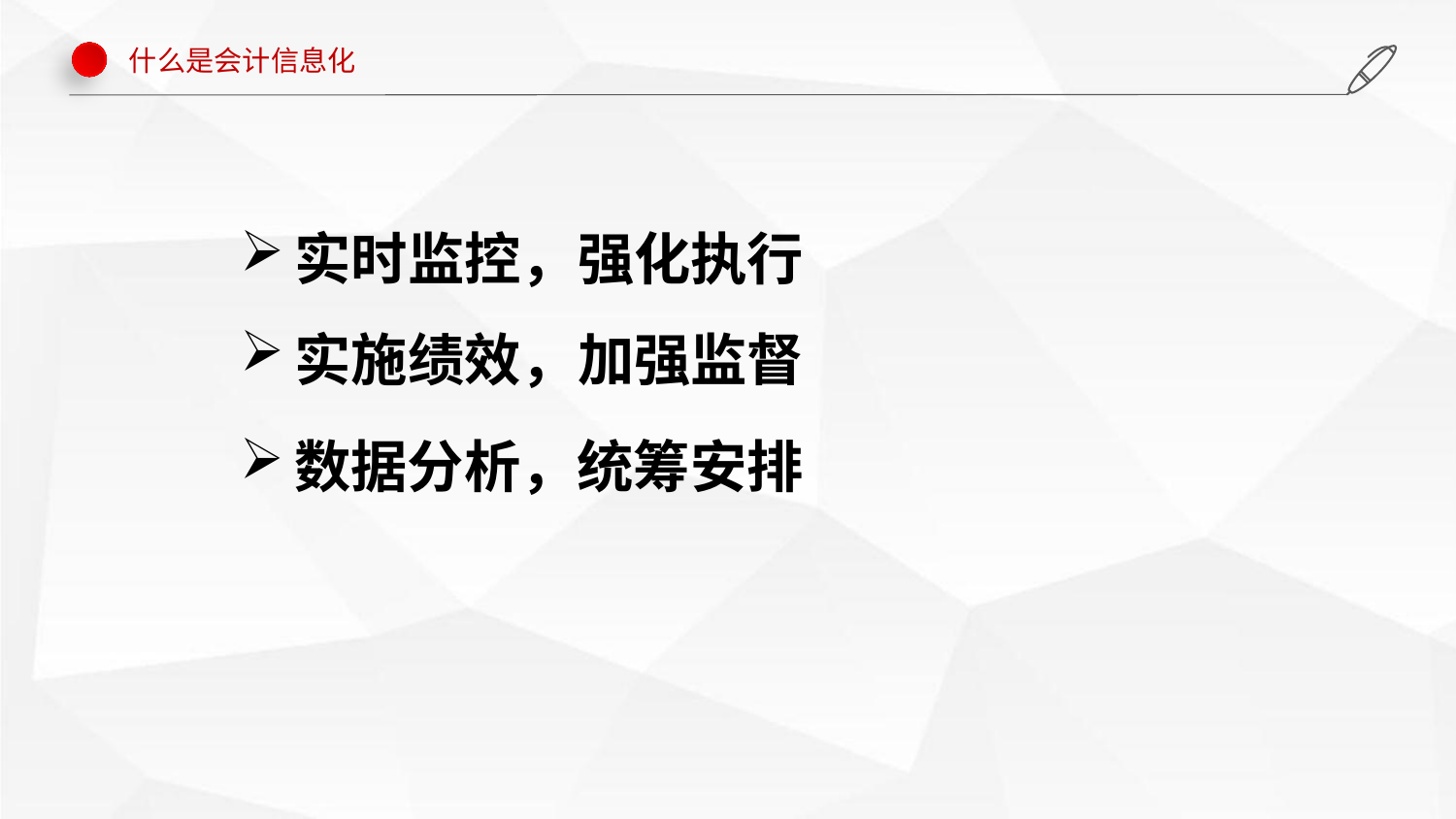

什么是会计信息化

实时监控，强化执行
实施绩效，加强监督
数据分析，统筹安排